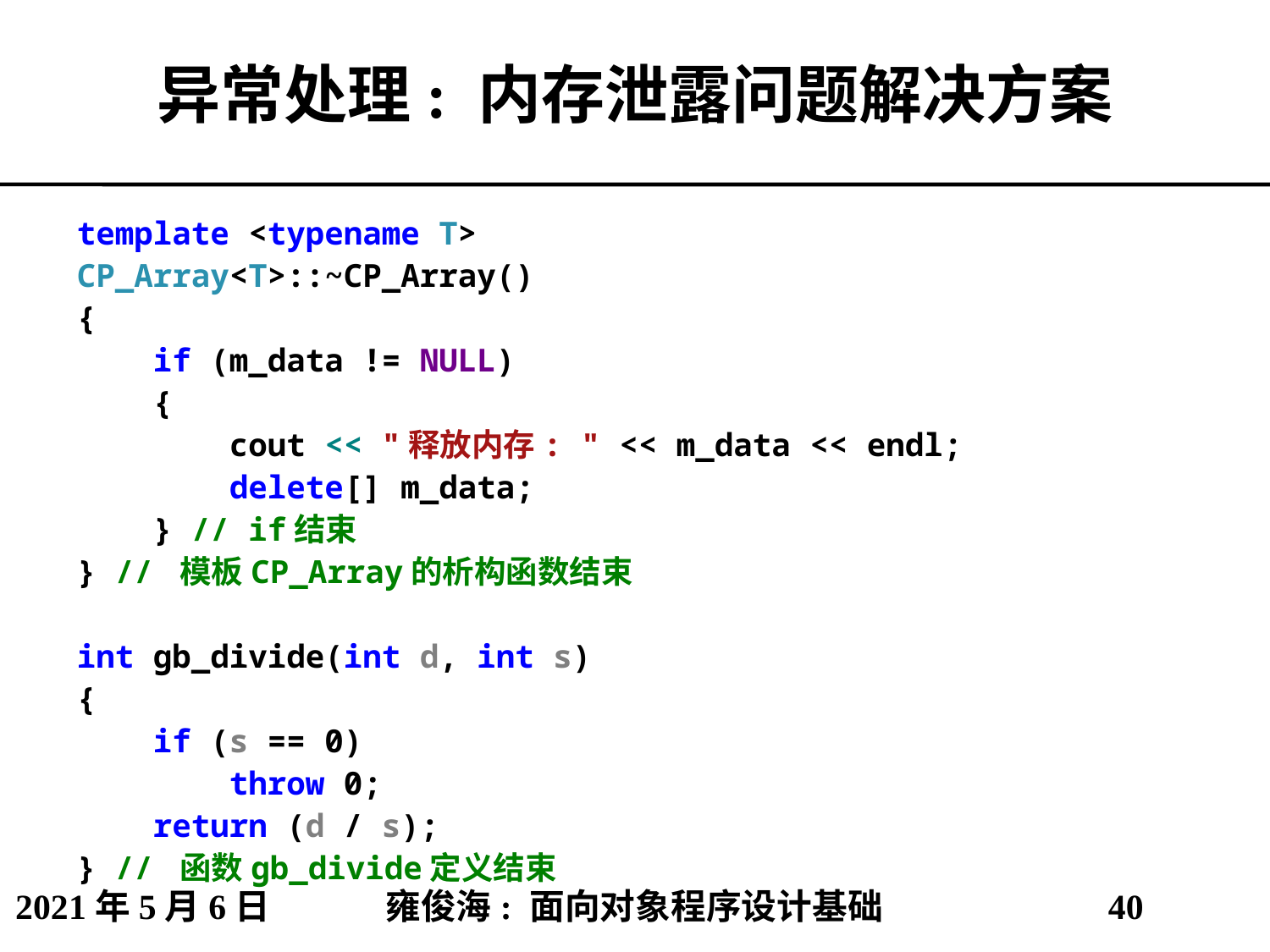

# 异常处理: 内存泄露问题解决方案

template <typename T>
CP_Array<T>::~CP_Array()
{
    if (m_data != NULL)
    {
        cout << "释放内存: " << m_data << endl;
        delete[] m_data;
    } // if结束
} // 模板CP_Array的析构函数结束

int gb_divide(int d, int s)
{
    if (s == 0)
        throw 0;
    return (d / s);
} // 函数gb_divide定义结束
2021年5月6日
雍俊海: 面向对象程序设计基础
40